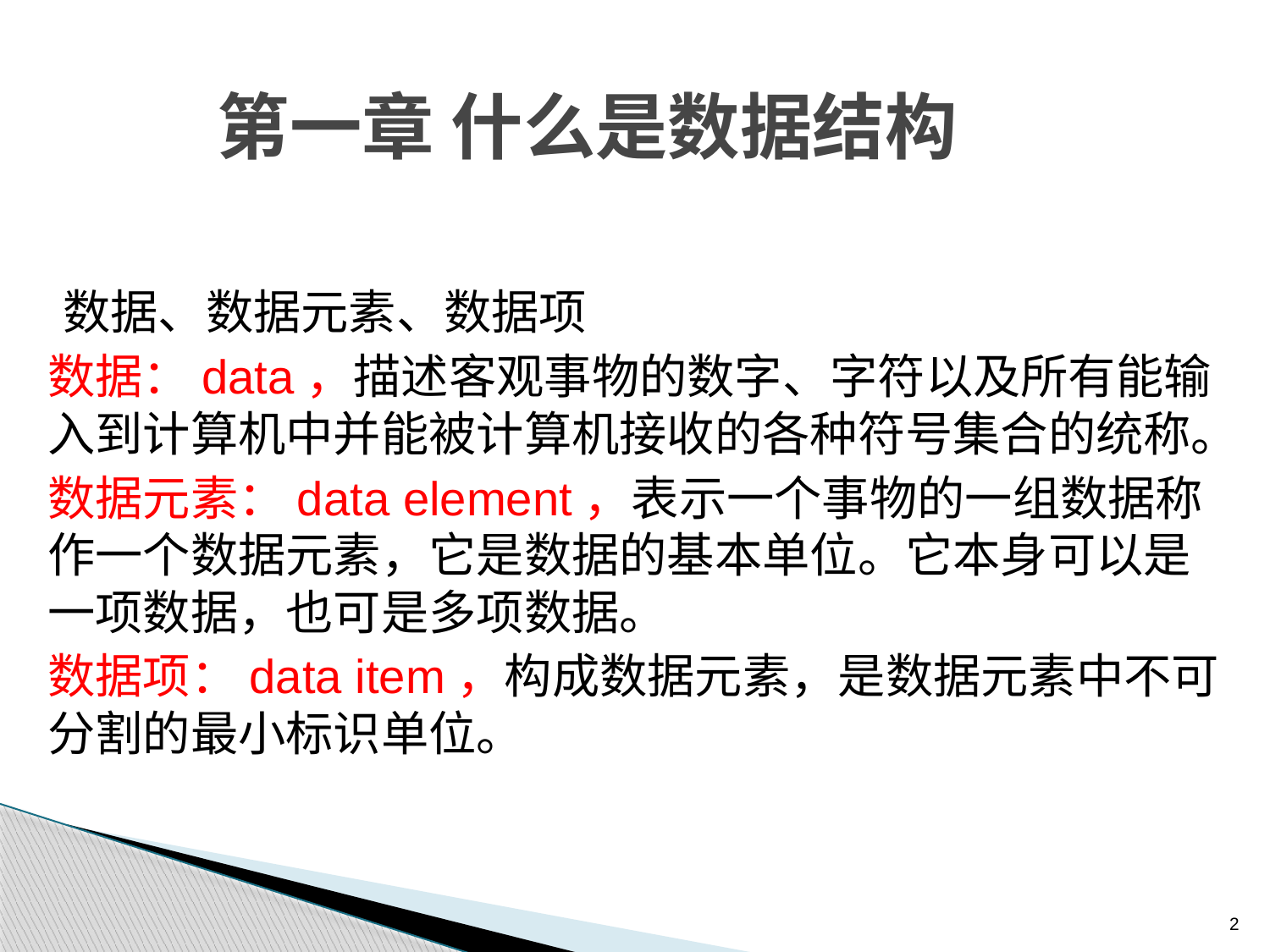

# 第一章 什么是数据结构
数据、数据元素、数据项
数据：data，描述客观事物的数字、字符以及所有能输入到计算机中并能被计算机接收的各种符号集合的统称。
数据元素：data element，表示一个事物的一组数据称作一个数据元素，它是数据的基本单位。它本身可以是一项数据，也可是多项数据。
数据项：data item，构成数据元素，是数据元素中不可分割的最小标识单位。
2